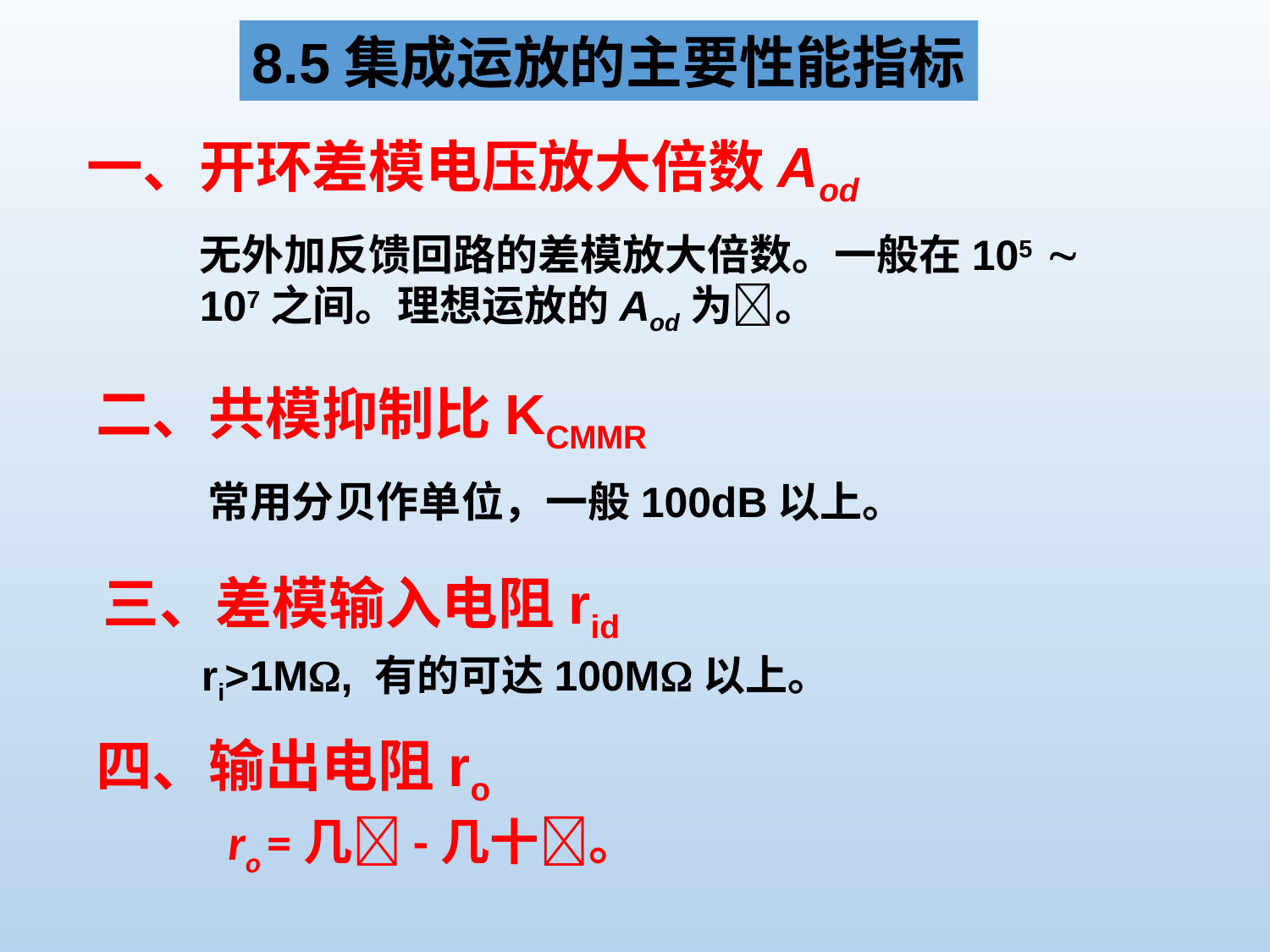

8.5集成运放的主要性能指标

一、开环差模电压放大倍数Aod
无外加反馈回路的差模放大倍数。一般在105  ∼  107之间。理想运放的Aod为∞。
二、共模抑制比KCMMR
常用分贝作单位，一般100dB以上。
三、差模输入电阻rid
ri>1MΩ, 有的可达100MΩ以上。
四、输出电阻ro
ro =几Ω-几十Ω。